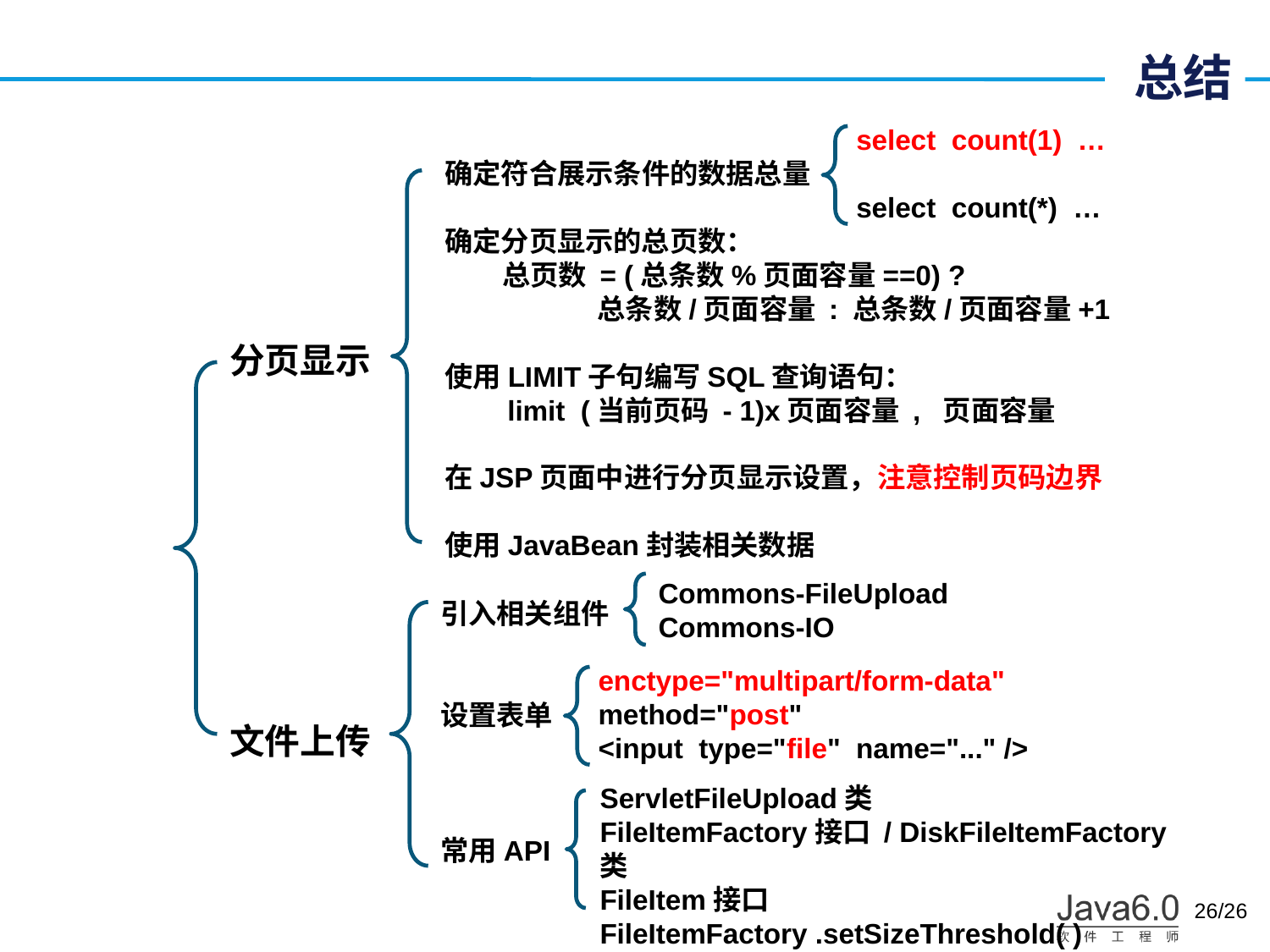

# 总结
select  count(1)  …

select  count(*)  …

确定符合展示条件的数据总量

确定分页显示的总页数：
        总页数 = (总条数%页面容量==0) ?
                       总条数/页面容量 : 总条数/页面容量+1

使用LIMIT子句编写SQL查询语句：
        limit  (当前页码 - 1)x页面容量 ,  页面容量

在JSP页面中进行分页显示设置，注意控制页码边界

使用JavaBean封装相关数据

分页显示

文件上传

Commons-FileUpload
Commons-IO

引入相关组件

设置表单

常用API

enctype="multipart/form-data" method="post"
<input  type="file"  name="..." />

ServletFileUpload类
FileItemFactory接口 / DiskFileItemFactory类
FileItem接口
FileItemFactory .setSizeThreshold( )

26/26